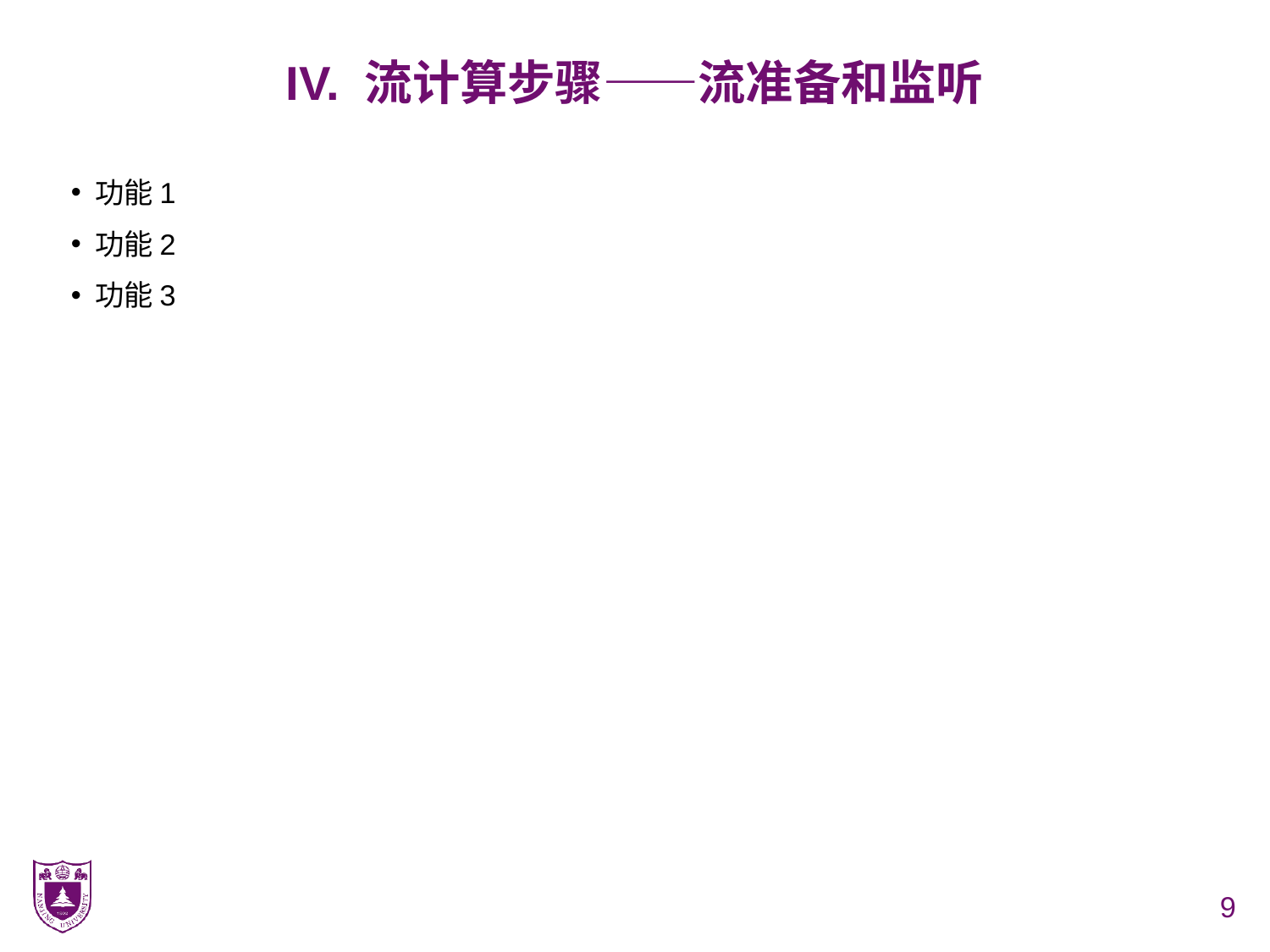

# IV. 流计算步骤——流准备和监听
功能1
功能2
功能3

9